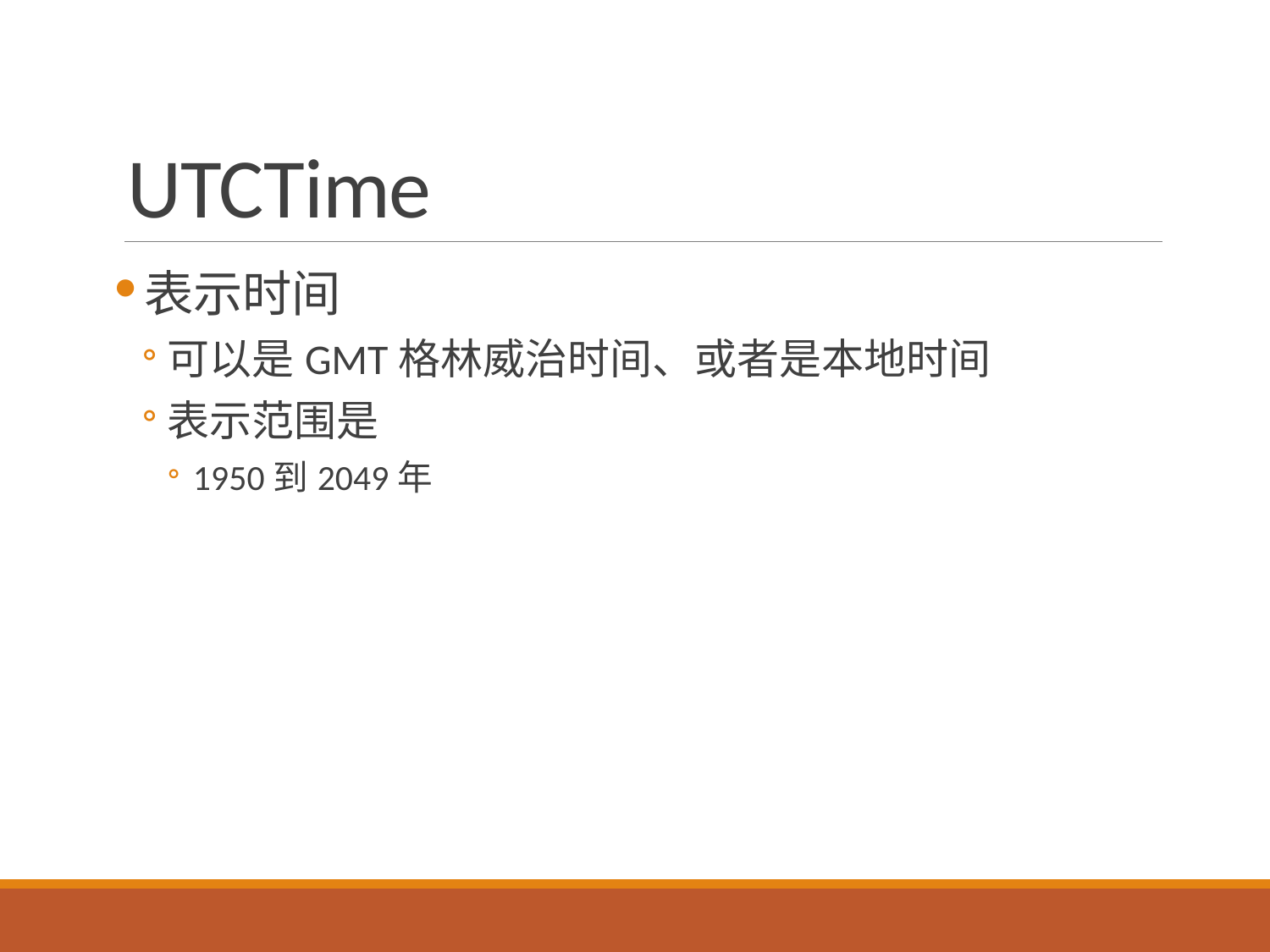

# UTCTime
表示时间
可以是GMT格林威治时间、或者是本地时间
表示范围是
1950到2049年
63